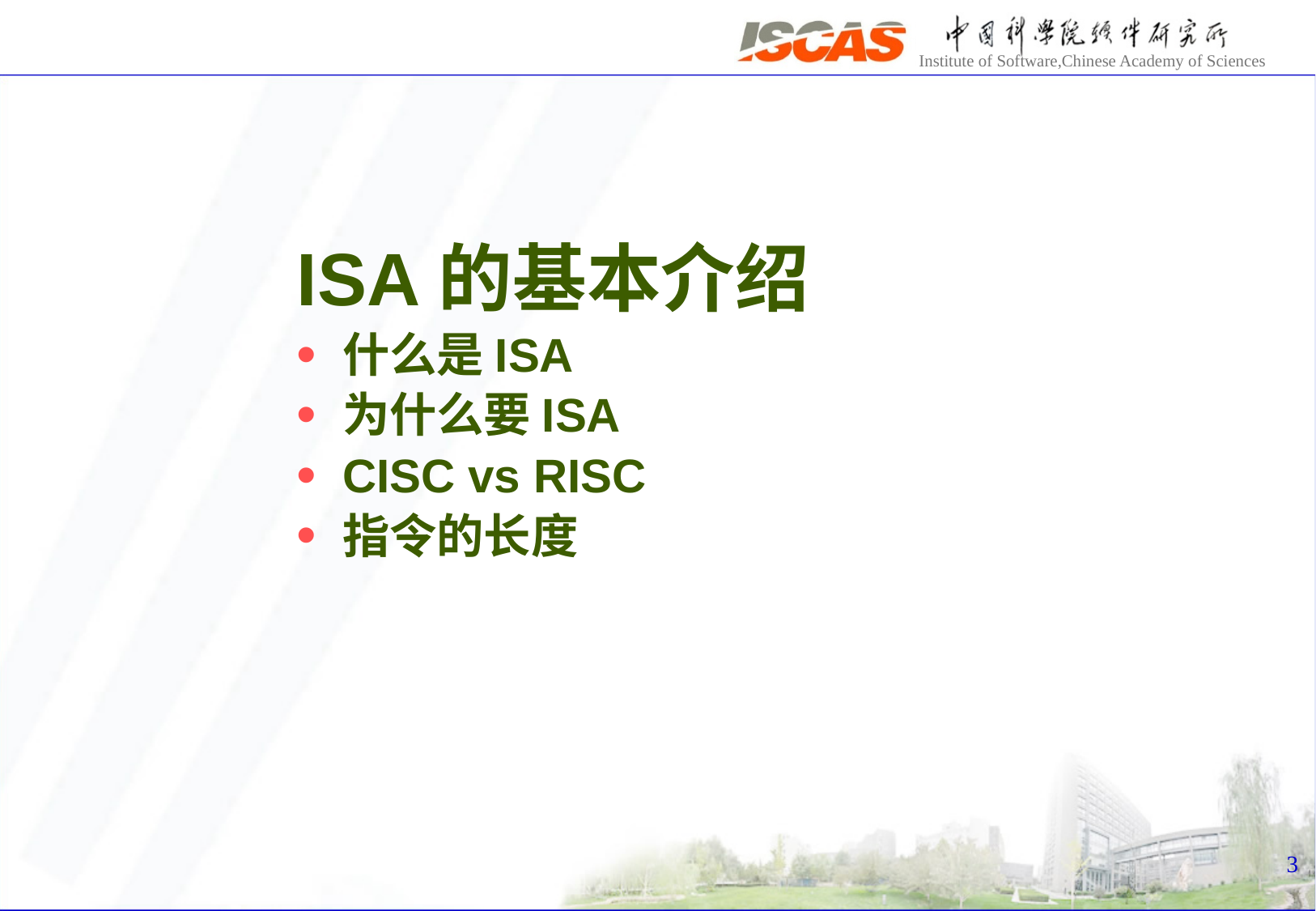

ISA的基本介绍
什么是ISA
为什么要ISA
CISC vs RISC
指令的长度

3